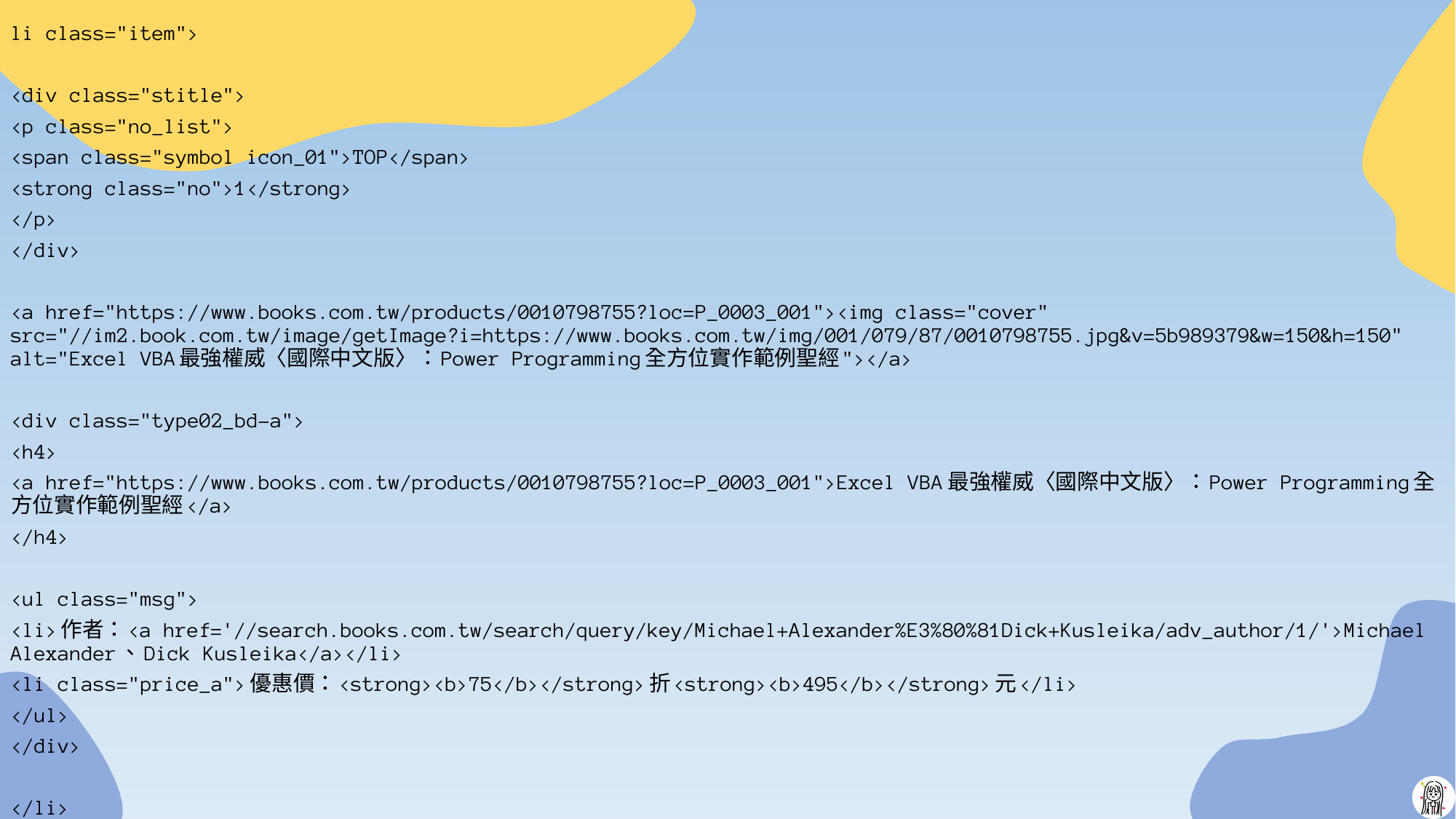

li class="item">

<div class="stitle">
<p class="no_list">
<span class="symbol icon_01">TOP</span>
<strong class="no">1</strong>
</p>
</div>

<a href="https://www.books.com.tw/products/0010798755?loc=P_0003_001"><img class="cover" src="//im2.book.com.tw/image/getImage?i=https://www.books.com.tw/img/001/079/87/0010798755.jpg&v=5b989379&w=150&h=150" alt="Excel VBA最強權威〈國際中文版〉：Power Programming全方位實作範例聖經"></a>

<div class="type02_bd-a">
<h4>
<a href="https://www.books.com.tw/products/0010798755?loc=P_0003_001">Excel VBA最強權威〈國際中文版〉：Power Programming全方位實作範例聖經</a>
</h4>

<ul class="msg">
<li>作者：<a href='//search.books.com.tw/search/query/key/Michael+Alexander%E3%80%81Dick+Kusleika/adv_author/1/'>Michael Alexander、Dick Kusleika</a></li>
<li class="price_a">優惠價：<strong><b>75</b></strong>折<strong><b>495</b></strong>元</li>
</ul>
</div>

</li>
#
26